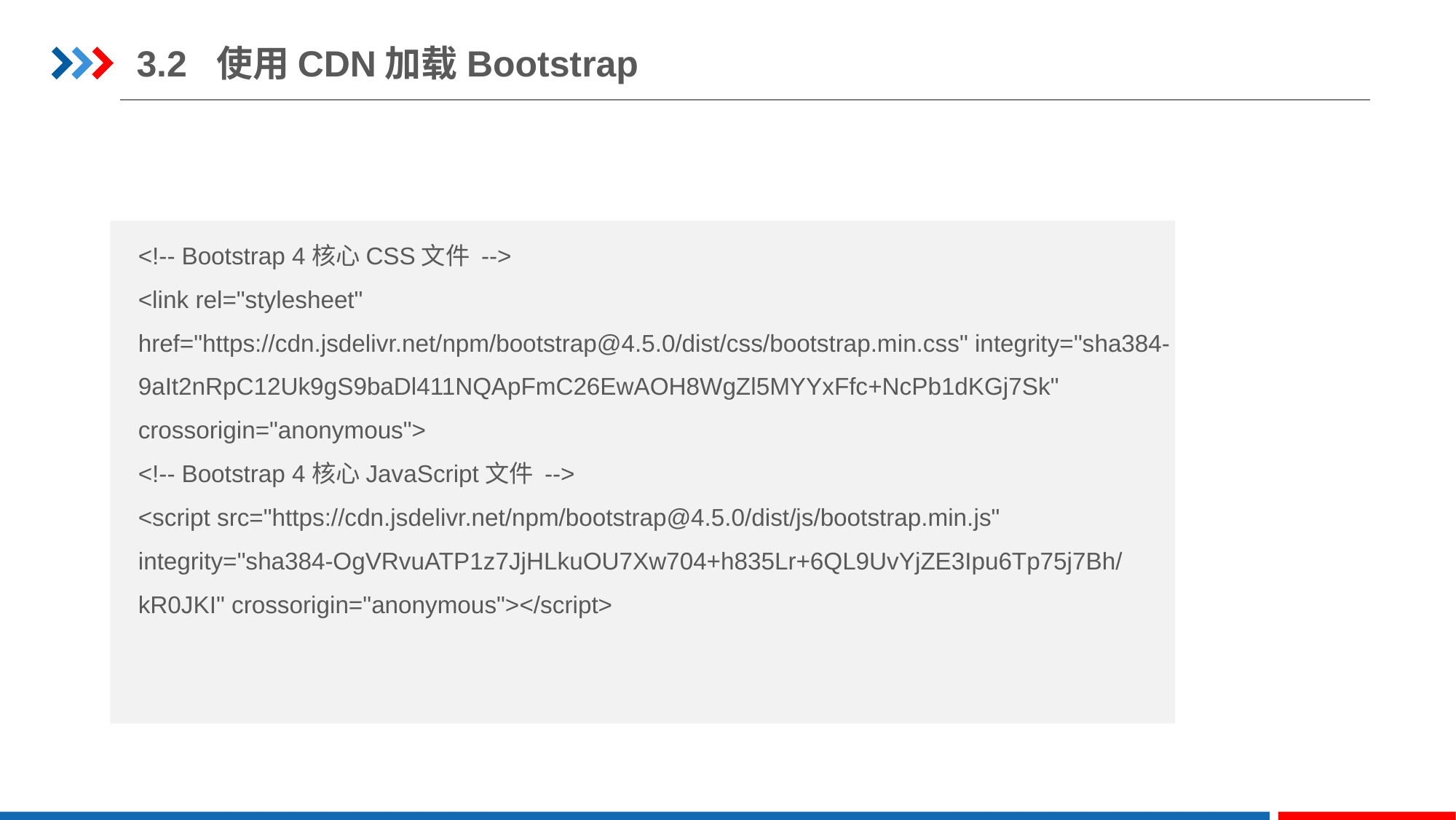

3.2  使用CDN加载Bootstrap

<!-- Bootstrap 4核心CSS文件 -->
<link rel="stylesheet" href="https://cdn.jsdelivr.net/npm/bootstrap@4.5.0/dist/css/bootstrap.min.css" integrity="sha384-9aIt2nRpC12Uk9gS9baDl411NQApFmC26EwAOH8WgZl5MYYxFfc+NcPb1dKGj7Sk" crossorigin="anonymous">
<!-- Bootstrap 4核心JavaScript文件 -->
<script src="https://cdn.jsdelivr.net/npm/bootstrap@4.5.0/dist/js/bootstrap.min.js" integrity="sha384-OgVRvuATP1z7JjHLkuOU7Xw704+h835Lr+6QL9UvYjZE3Ipu6Tp75j7Bh/kR0JKI" crossorigin="anonymous"></script>